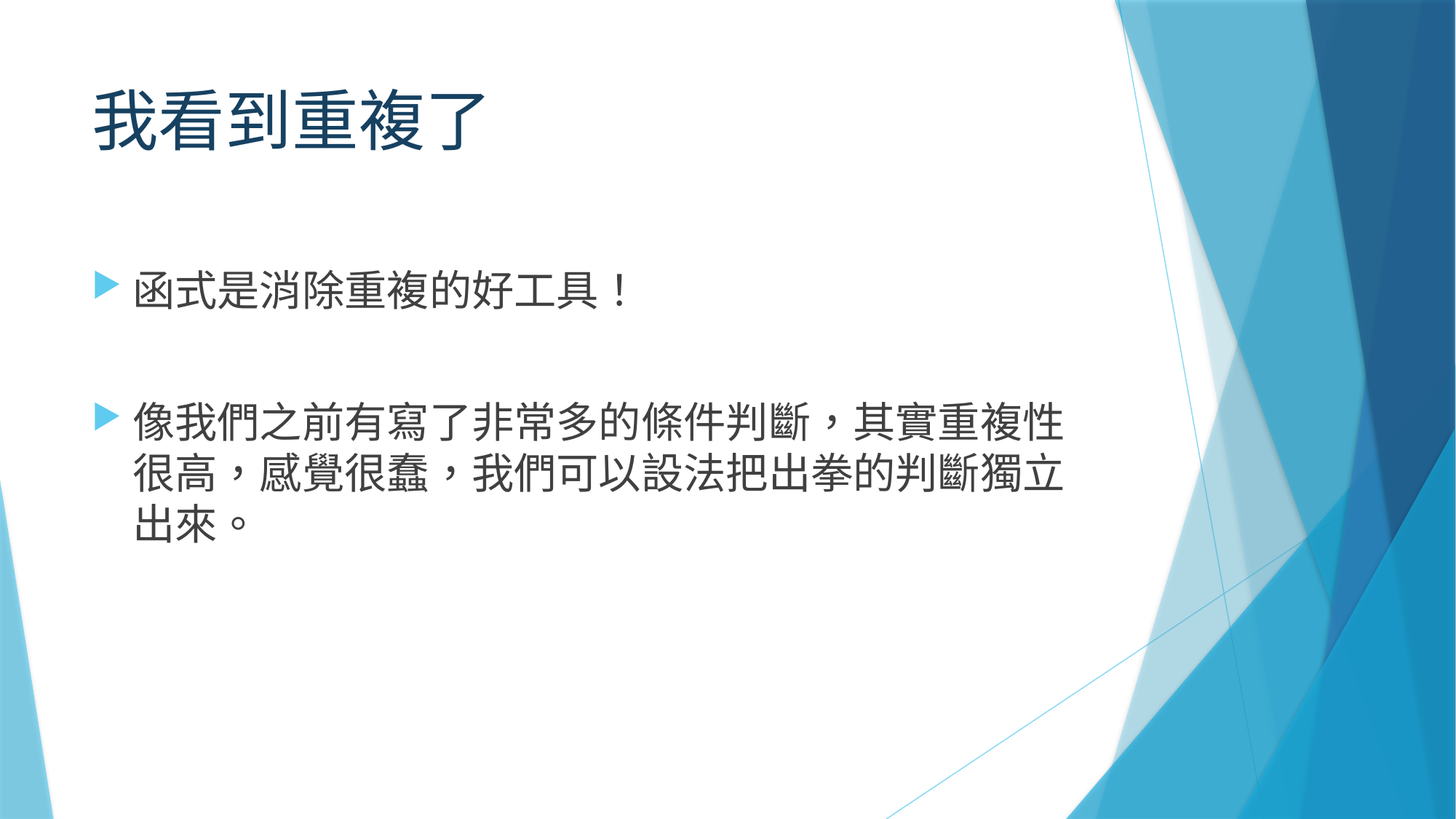

# 我看到重複了
函式是消除重複的好工具！

像我們之前有寫了非常多的條件判斷，其實重複性很高，感覺很蠢，我們可以設法把出拳的判斷獨立出來。